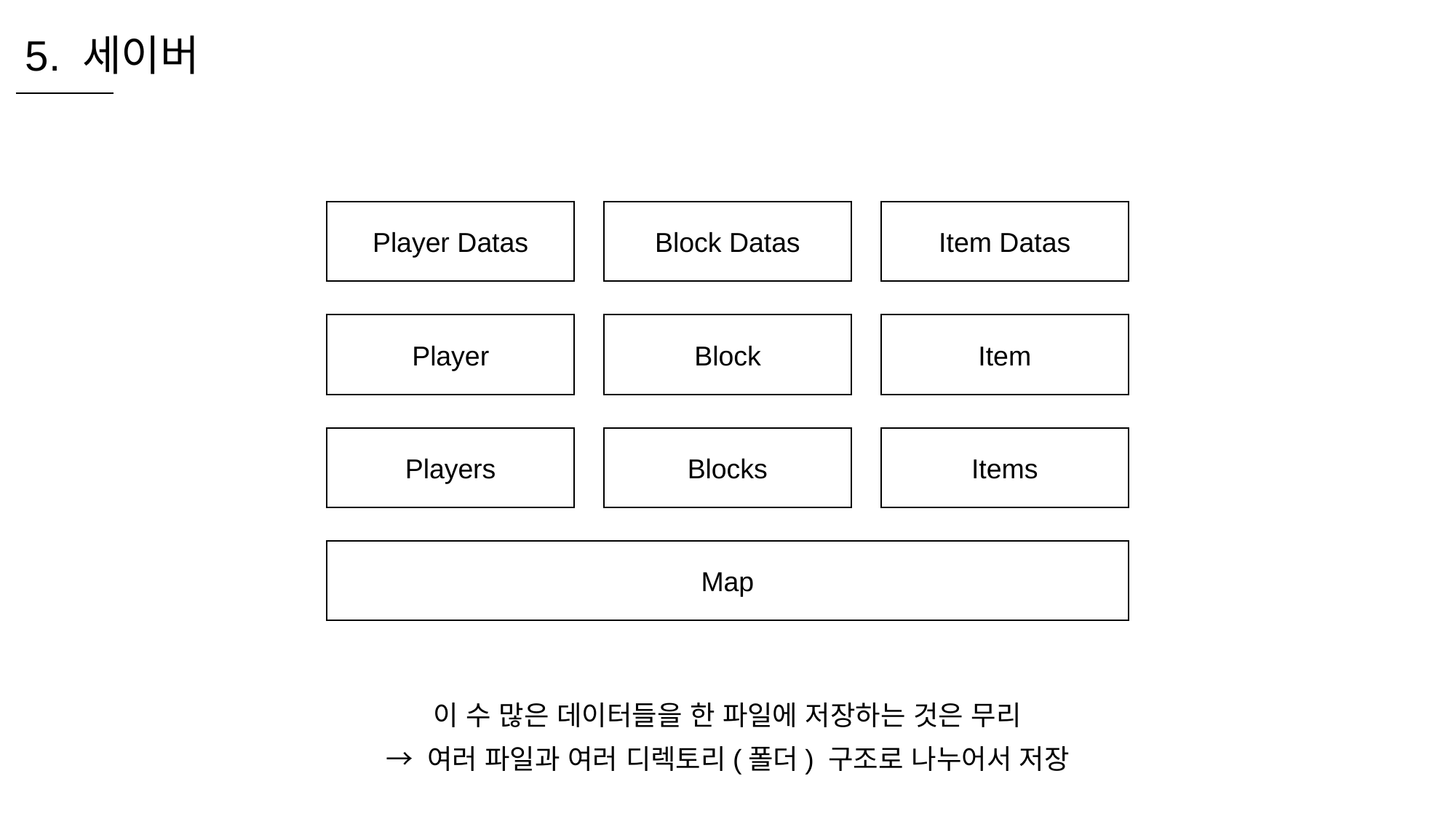

5. 세이버
Player Datas
Block Datas
Item Datas
Block
Item
Player
Blocks
Items
Players
Map
이 수 많은 데이터들을 한 파일에 저장하는 것은 무리
→ 여러 파일과 여러 디렉토리(폴더) 구조로 나누어서 저장